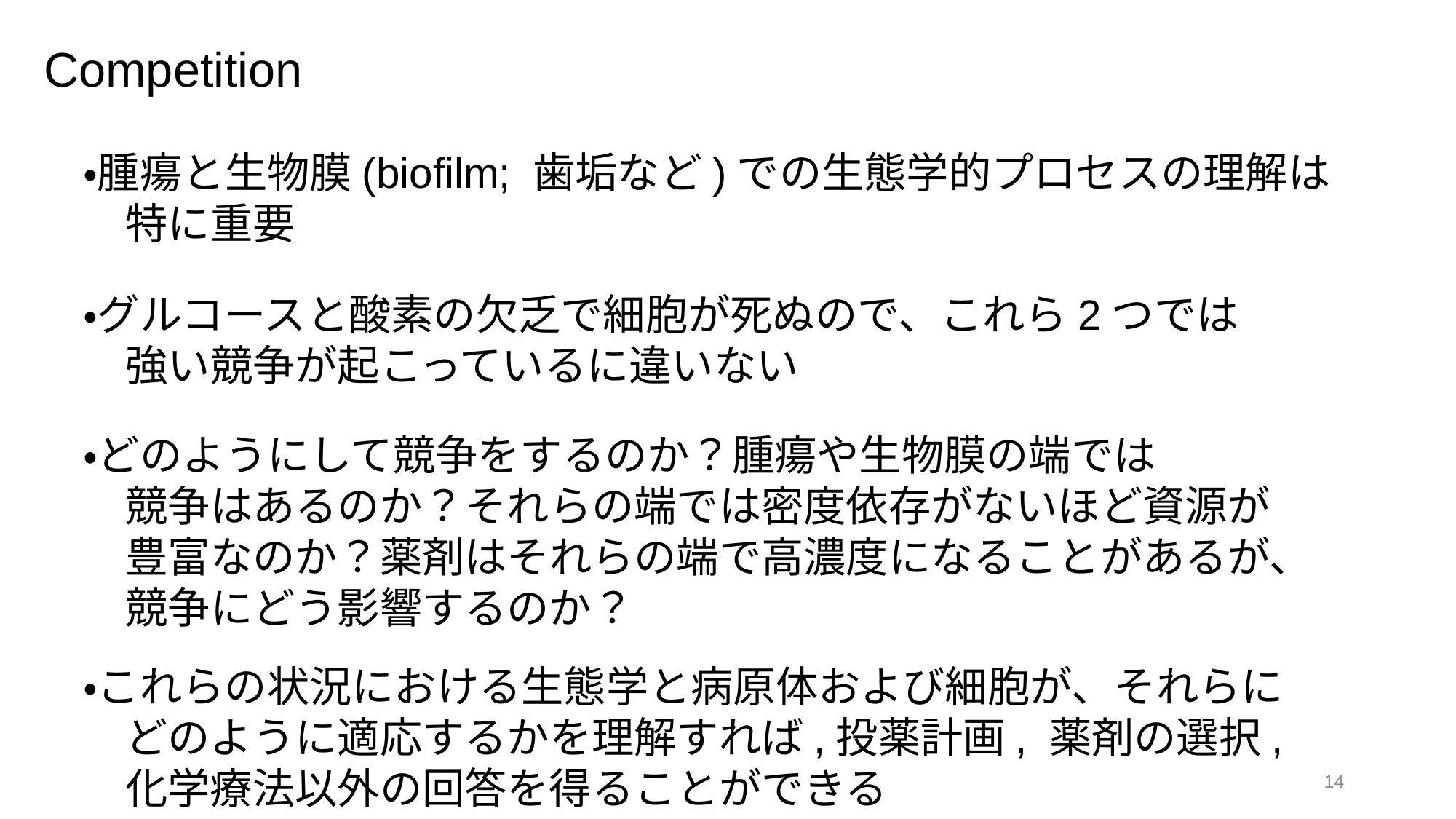

Competition
・腫瘍と生物膜(biofilm; 歯垢など)での生態学的プロセスの理解は
　特に重要
・グルコースと酸素の欠乏で細胞が死ぬので、これら2つでは
　強い競争が起こっているに違いない
・どのようにして競争をするのか？腫瘍や生物膜の端では
　競争はあるのか？それらの端では密度依存がないほど資源が
　豊富なのか？薬剤はそれらの端で高濃度になることがあるが、
　競争にどう影響するのか？
・これらの状況における生態学と病原体および細胞が、それらに
　どのように適応するかを理解すれば,投薬計画, 薬剤の選択,
　化学療法以外の回答を得ることができる
14